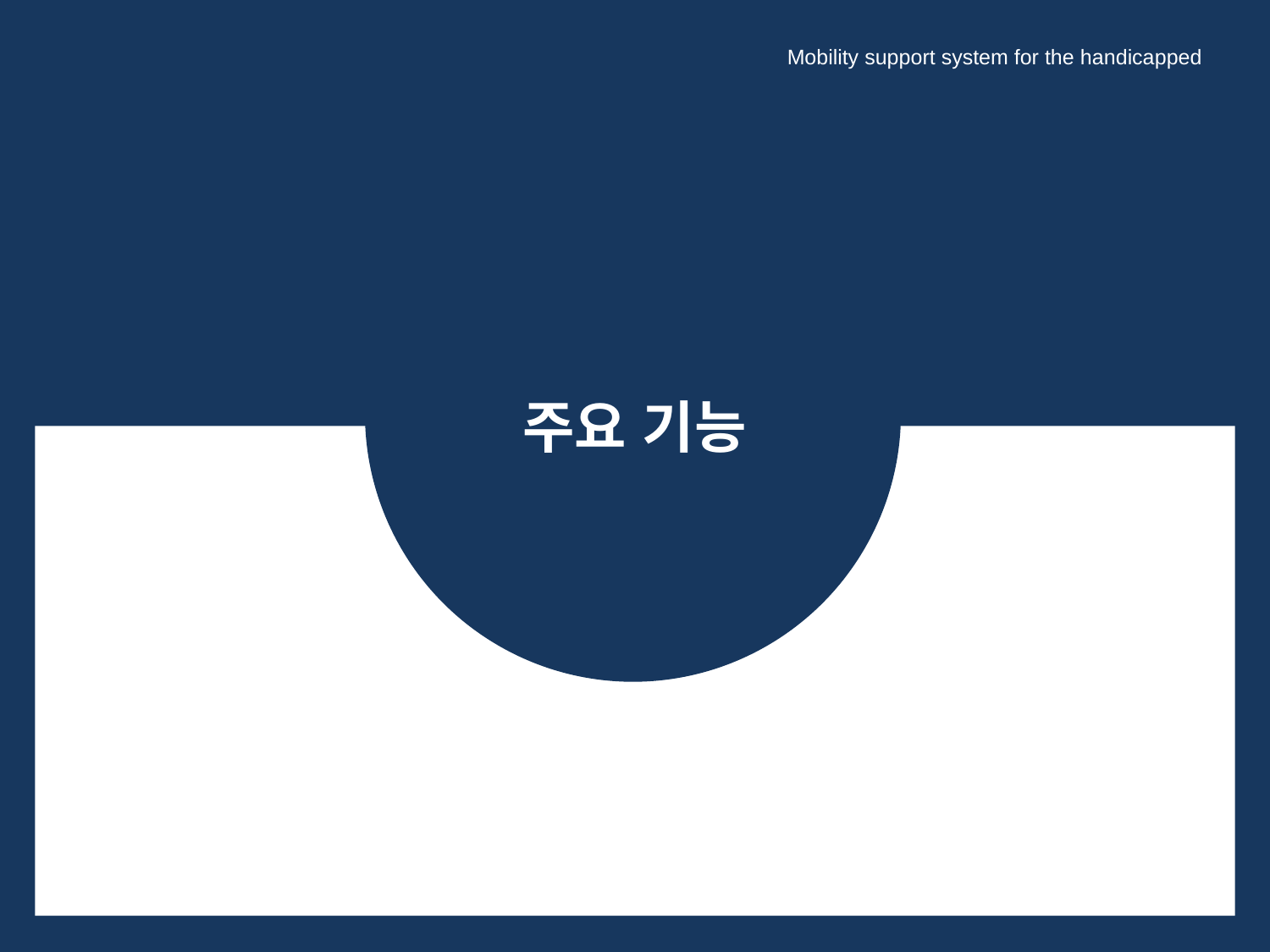

Mobility support system for the handicapped

주요 기능